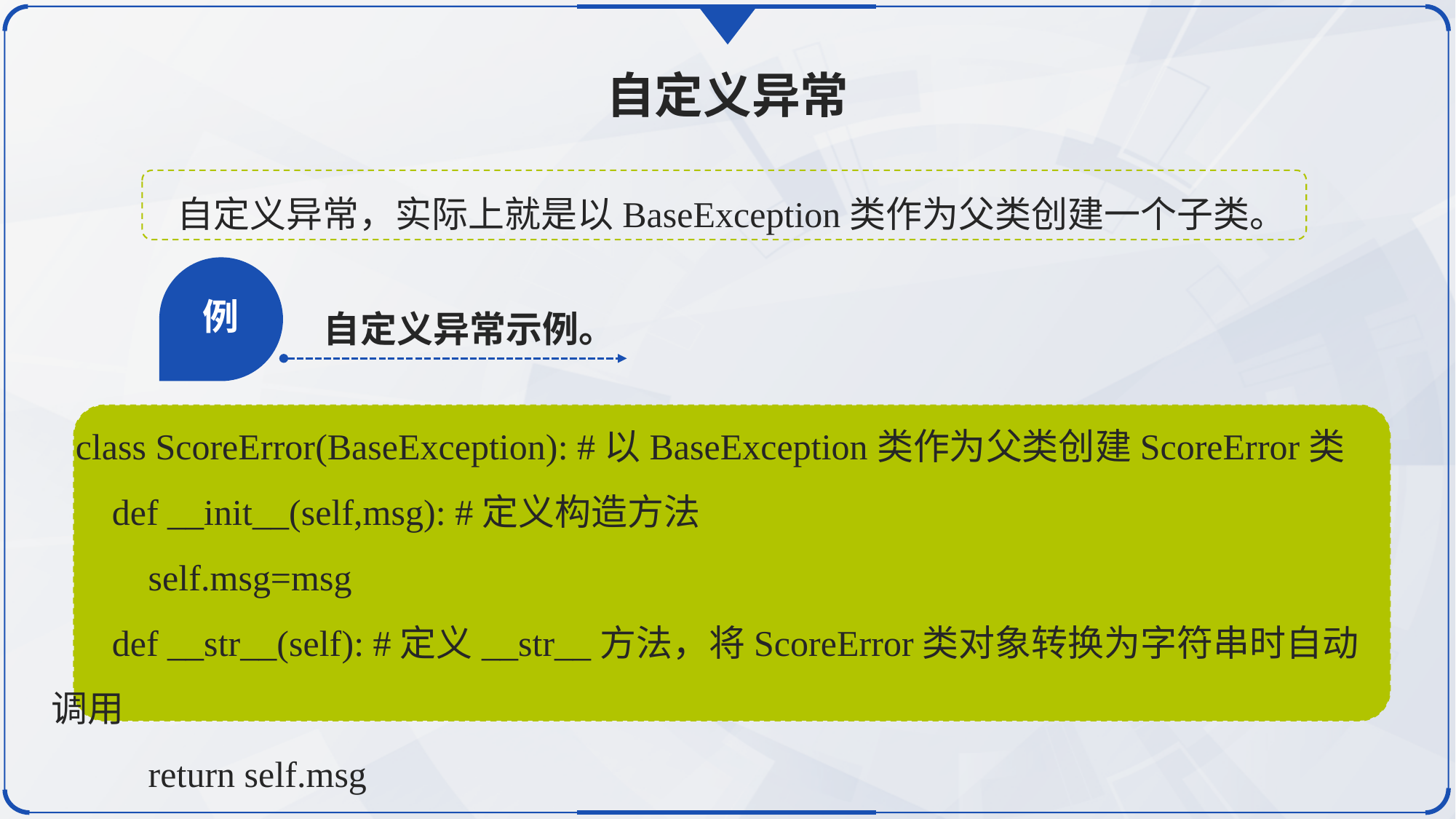

自定义异常
自定义异常，实际上就是以BaseException类作为父类创建一个子类。

例
自定义异常示例。
class ScoreError(BaseException): #以BaseException类作为父类创建ScoreError类
    def __init__(self,msg): #定义构造方法
        self.msg=msg
    def __str__(self): #定义__str__方法，将ScoreError类对象转换为字符串时自动调用
        return self.msg